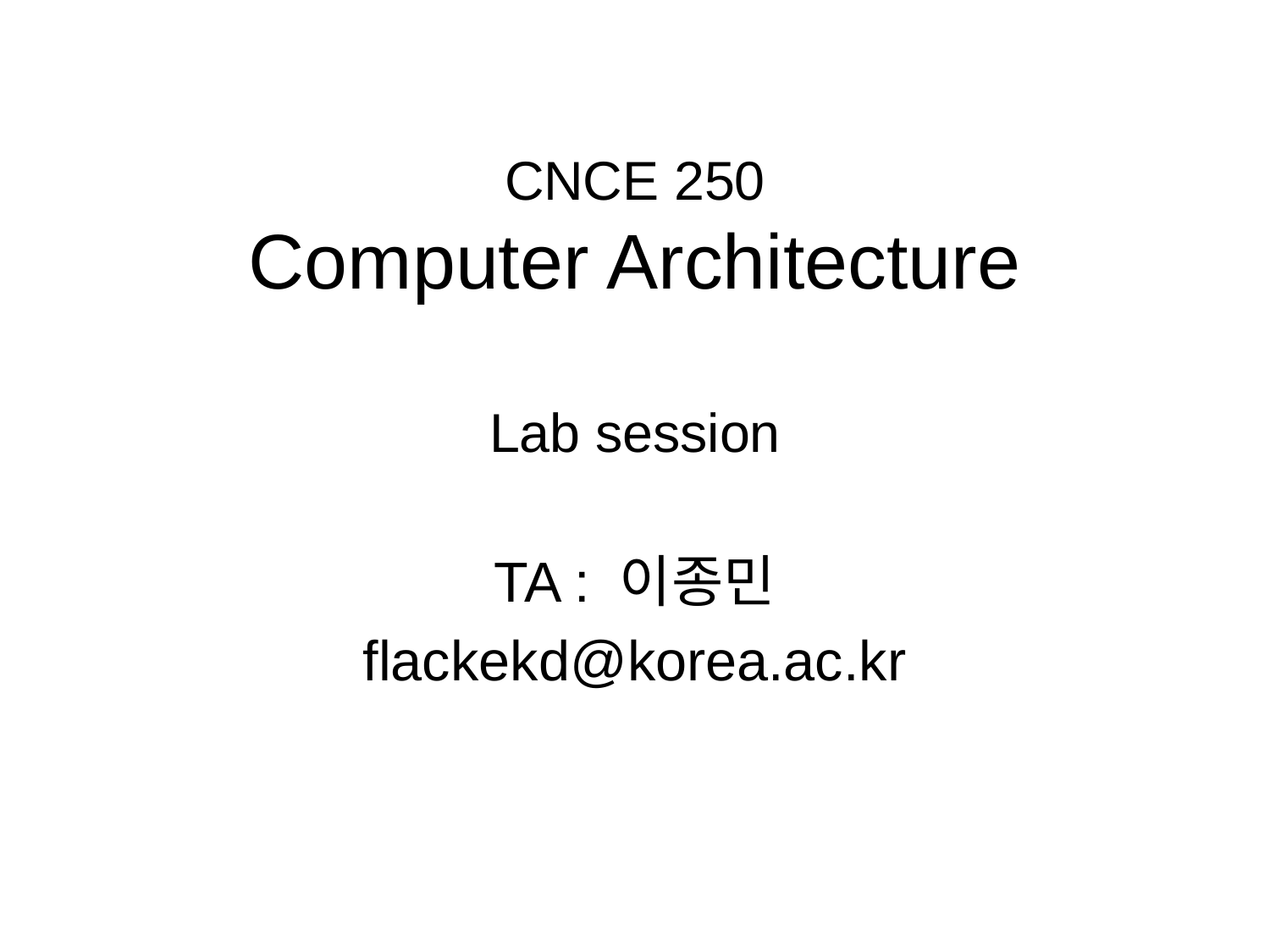

# CNCE 250 Computer Architecture Lab session
TA : 이종민
flackekd@korea.ac.kr